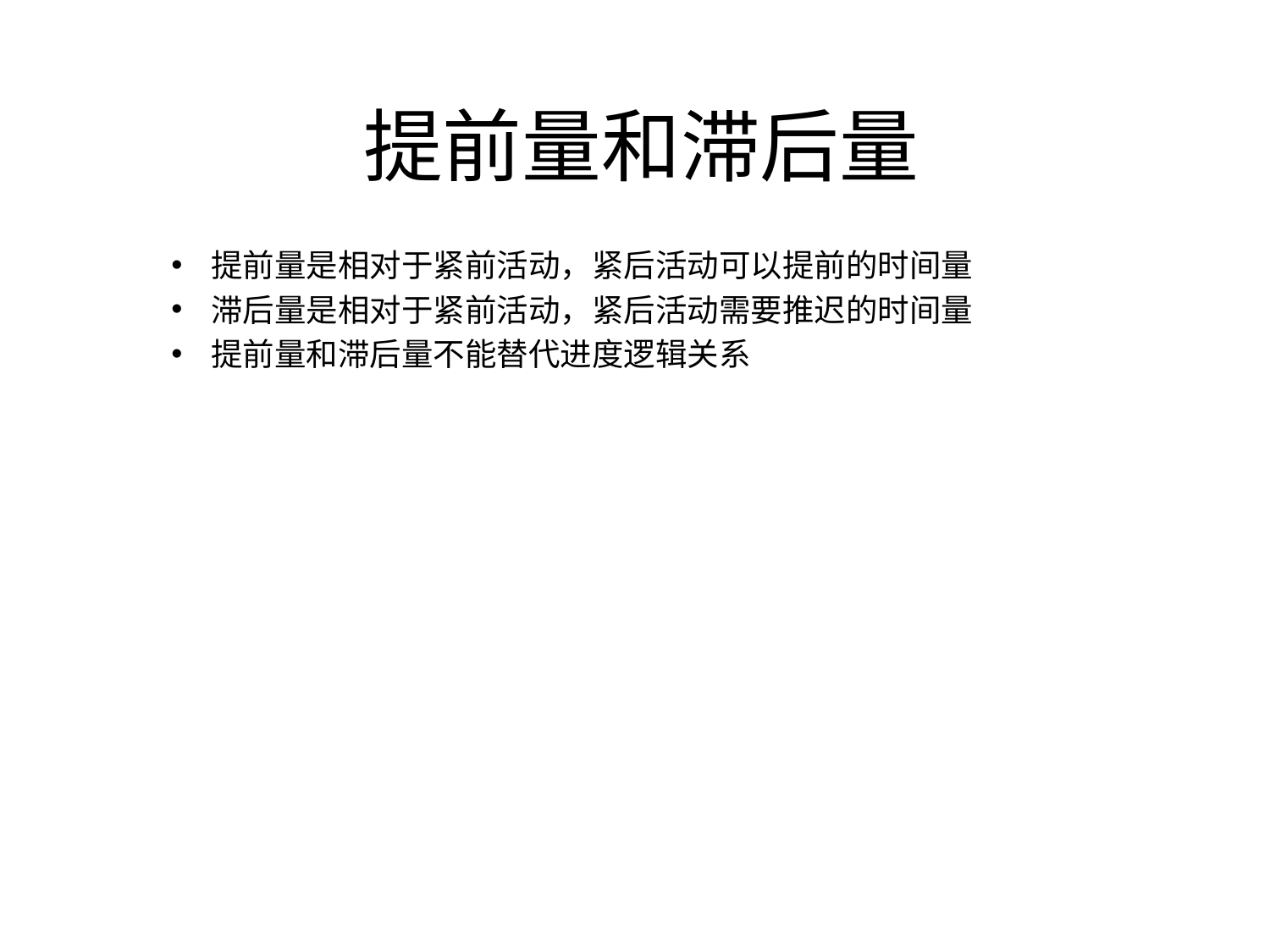

# 提前量和滞后量
提前量是相对于紧前活动，紧后活动可以提前的时间量
滞后量是相对于紧前活动，紧后活动需要推迟的时间量
提前量和滞后量不能替代进度逻辑关系